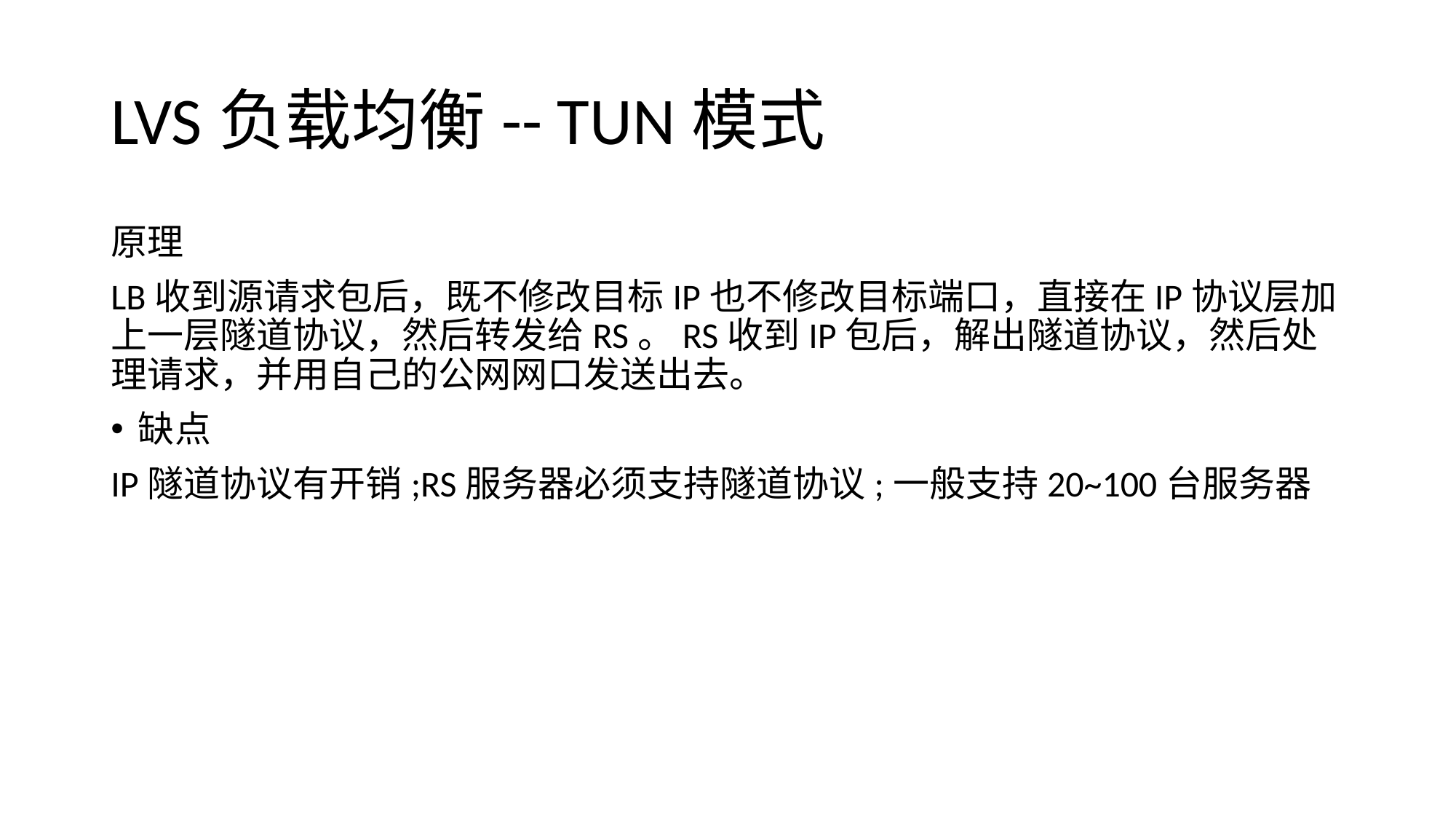

# LVS负载均衡-- TUN模式
原理
LB收到源请求包后，既不修改目标IP也不修改目标端口，直接在IP协议层加上一层隧道协议，然后转发给RS。RS收到IP包后，解出隧道协议，然后处理请求，并用自己的公网网口发送出去。
缺点
IP隧道协议有开销;RS服务器必须支持隧道协议;一般支持20~100台服务器